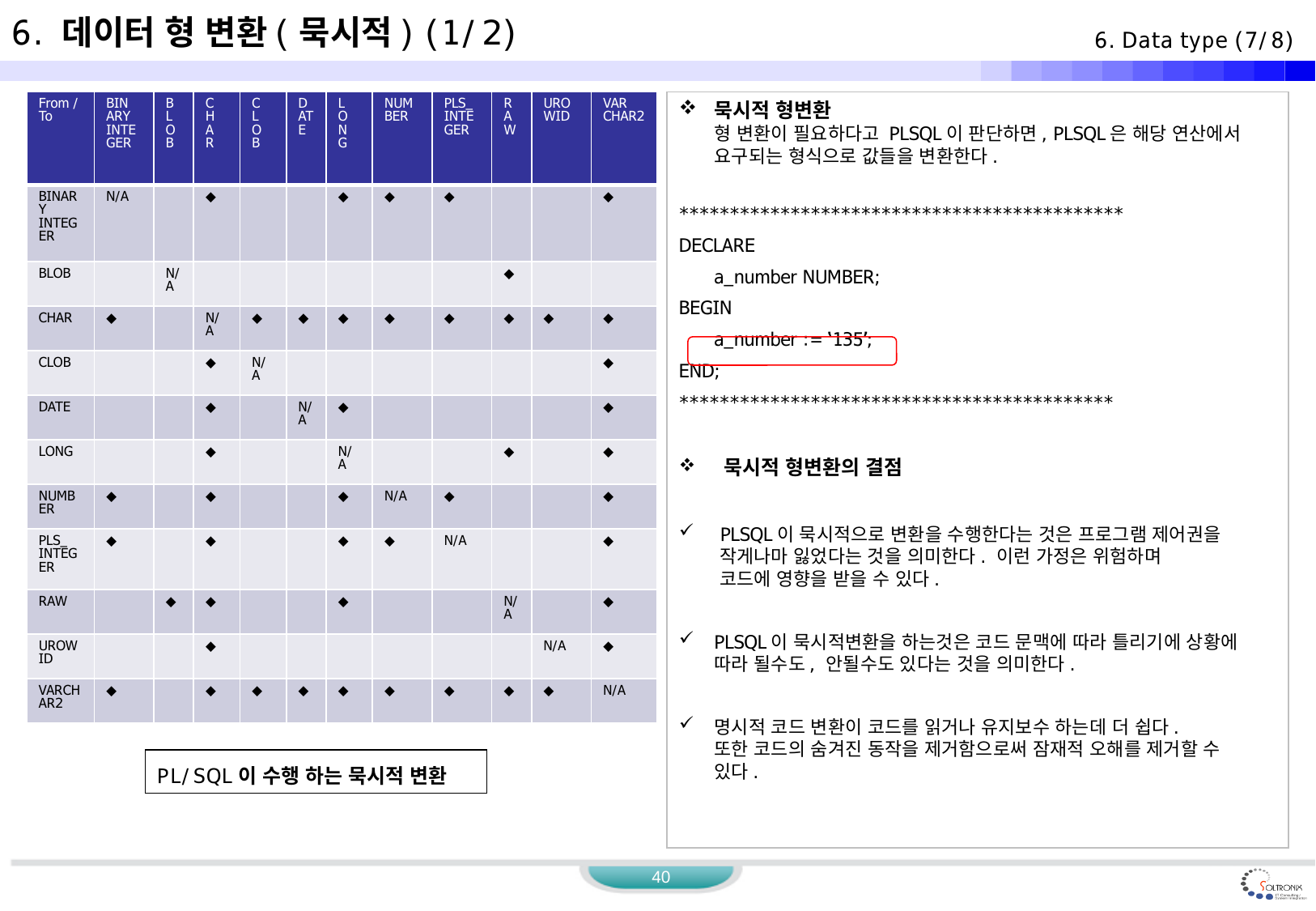

6. 데이터 형 변환(묵시적) (1/2)
6. Data type (7/8)
| From / To | BIN ARY INTEGER | B LOB | C H A R | C L O B | DAT E | L O N G | NUMBER | PLS\_ INTEGER | RAW | UROWID | VAR CHAR2 |
| --- | --- | --- | --- | --- | --- | --- | --- | --- | --- | --- | --- |
| BINARY INTEGER | N/A |  | ◆ |  |  | ◆ | ◆ | ◆ |  |  | ◆ |
| BLOB |  | N/A |  |  |  |  |  |  | ◆ |  |  |
| CHAR | ◆ |  | N/A | ◆ | ◆ | ◆ | ◆ | ◆ | ◆ | ◆ | ◆ |
| CLOB |  |  | ◆ | N/A |  |  |  |  |  |  | ◆ |
| DATE |  |  | ◆ |  | N/A | ◆ |  |  |  |  | ◆ |
| LONG |  |  | ◆ |  |  | N/A |  |  | ◆ |  | ◆ |
| NUMBER | ◆ |  | ◆ |  |  | ◆ | N/A | ◆ |  |  | ◆ |
| PLS\_ INTEGER | ◆ |  | ◆ |  |  | ◆ | ◆ | N/A |  |  | ◆ |
| RAW |  | ◆ | ◆ |  |  | ◆ |  |  | N/A |  | ◆ |
| UROWID |  |  | ◆ |  |  |  |  |  |  | N/A | ◆ |
| VARCHAR2 | ◆ |  | ◆ | ◆ | ◆ | ◆ | ◆ | ◆ | ◆ | ◆ | N/A |
묵시적 형변환
형 변환이 필요하다고 PLSQL이 판단하면, PLSQL은 해당 연산에서
요구되는 형식으로 값들을 변환한다.

********************************************
DECLARE
	a_number NUMBER;
BEGIN
	a_number := ‘135’;
END;
*******************************************

 묵시적 형변환의 결점

 PLSQL이 묵시적으로 변환을 수행한다는 것은 프로그램 제어권을
 작게나마 잃었다는 것을 의미한다. 이런 가정은 위험하며
 코드에 영향을 받을 수 있다.

PLSQL이 묵시적변환을 하는것은 코드 문맥에 따라 틀리기에 상황에
따라 될수도, 안될수도 있다는 것을 의미한다.

명시적 코드 변환이 코드를 읽거나 유지보수 하는데 더 쉽다.
또한 코드의 숨겨진 동작을 제거함으로써 잠재적 오해를 제거할 수
있다.

PL/SQL이 수행 하는 묵시적 변환